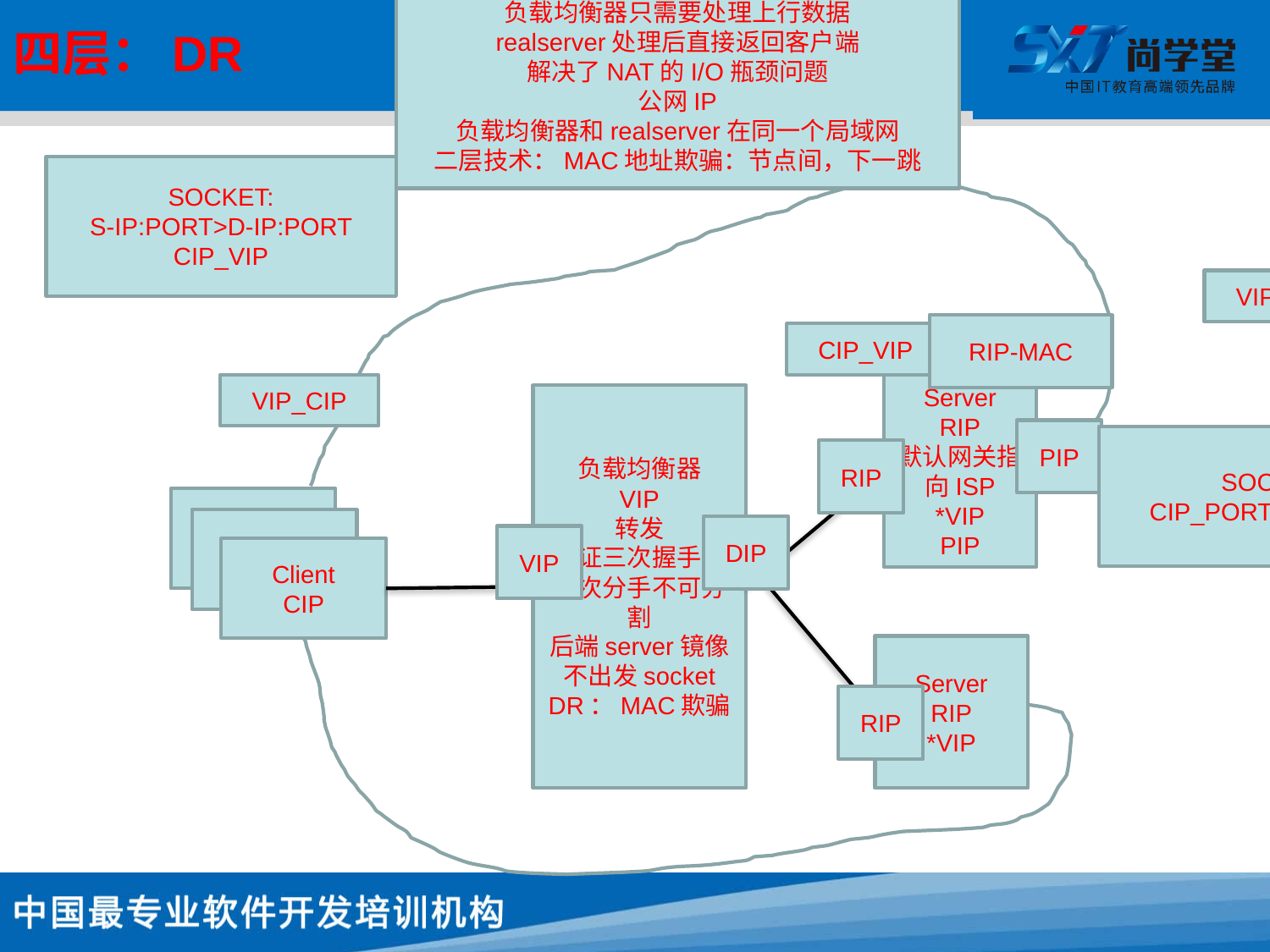

负载均衡器只需要处理上行数据
realserver处理后直接返回客户端
解决了NAT的I/O瓶颈问题
公网IP
负载均衡器和realserver在同一个局域网
二层技术：MAC地址欺骗：节点间，下一跳
# 四层：DR
SOCKET:
S-IP:PORT>D-IP:PORT
CIP_VIP

VIP_CIP
RIP-MAC
CIP_VIP
VIP_CIP
Server
RIP
默认网关指向ISP
*VIP
PIP
负载均衡器
VIP
转发
保证三次握手到四次分手不可分割
后端server镜像
不出发socket
DR：MAC欺骗
PIP
SOCKET:
CIP_PORT:VIP_PORT
RIP
Client
Client
DIP
VIP
Client
CIP
Server
RIP
*VIP

RIP